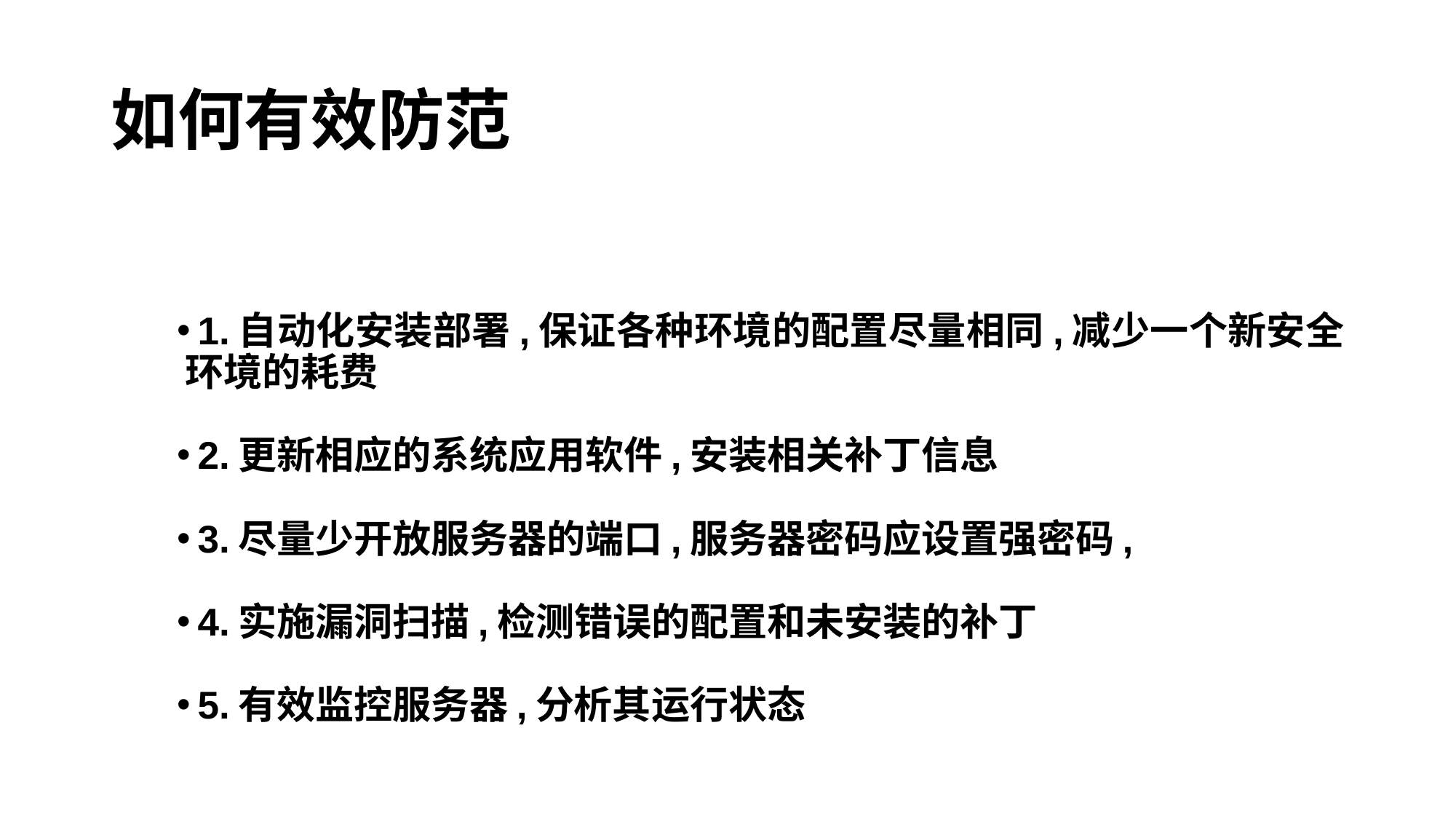

# 如何有效防范

1.自动化安装部署,保证各种环境的配置尽量相同,减少一个新安全环境的耗费

2.更新相应的系统应用软件,安装相关补丁信息

3.尽量少开放服务器的端口,服务器密码应设置强密码,

4.实施漏洞扫描,检测错误的配置和未安装的补丁

5.有效监控服务器,分析其运行状态